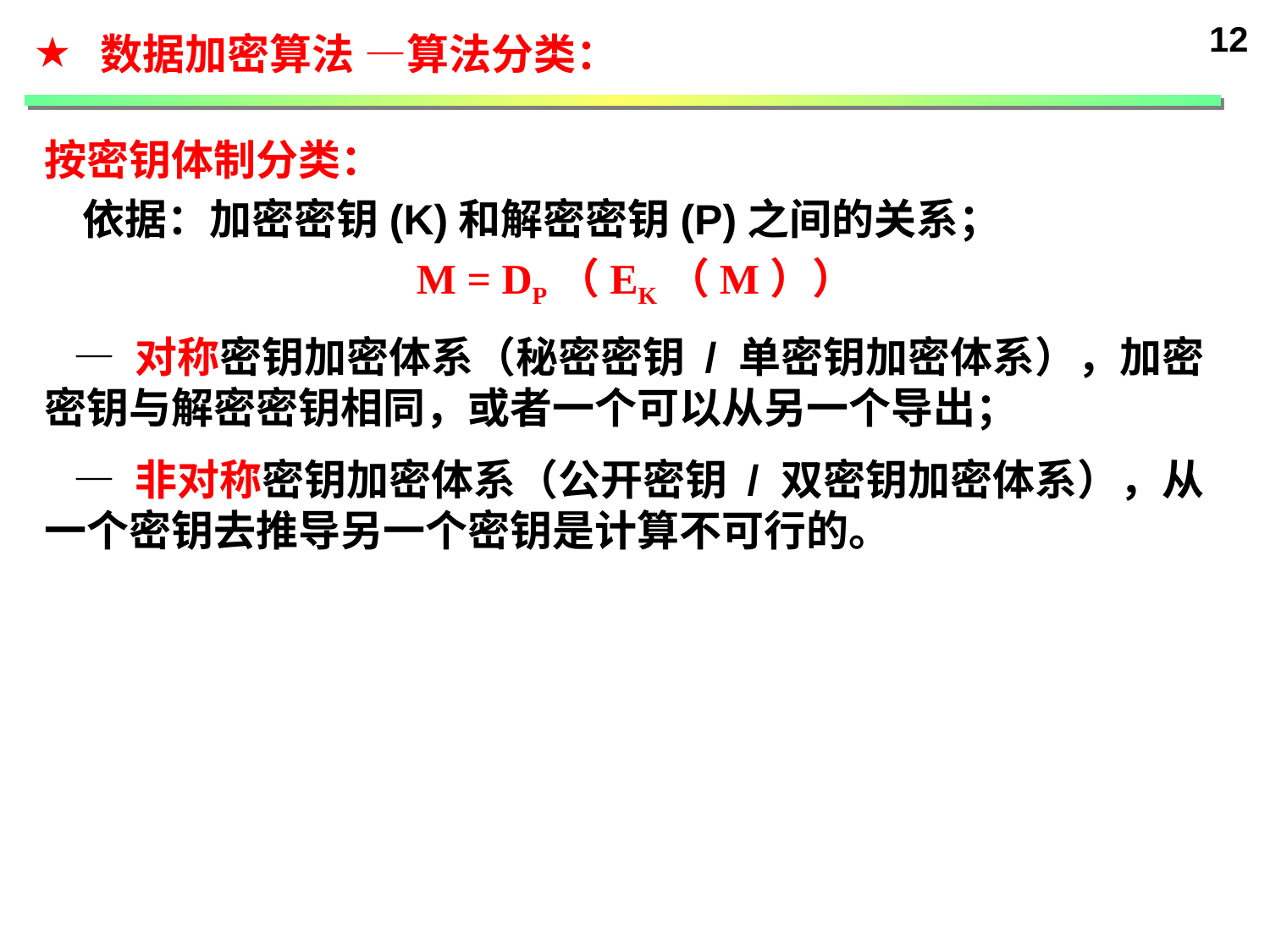

12
  数据加密算法 —算法分类：

按密钥体制分类：
   依据：加密密钥(K)和解密密钥(P)之间的关系；
M = DP（EK（M））
   — 对称密钥加密体系（秘密密钥 / 单密钥加密体系），加密密钥与解密密钥相同，或者一个可以从另一个导出；
   — 非对称密钥加密体系（公开密钥 / 双密钥加密体系），从一个密钥去推导另一个密钥是计算不可行的。